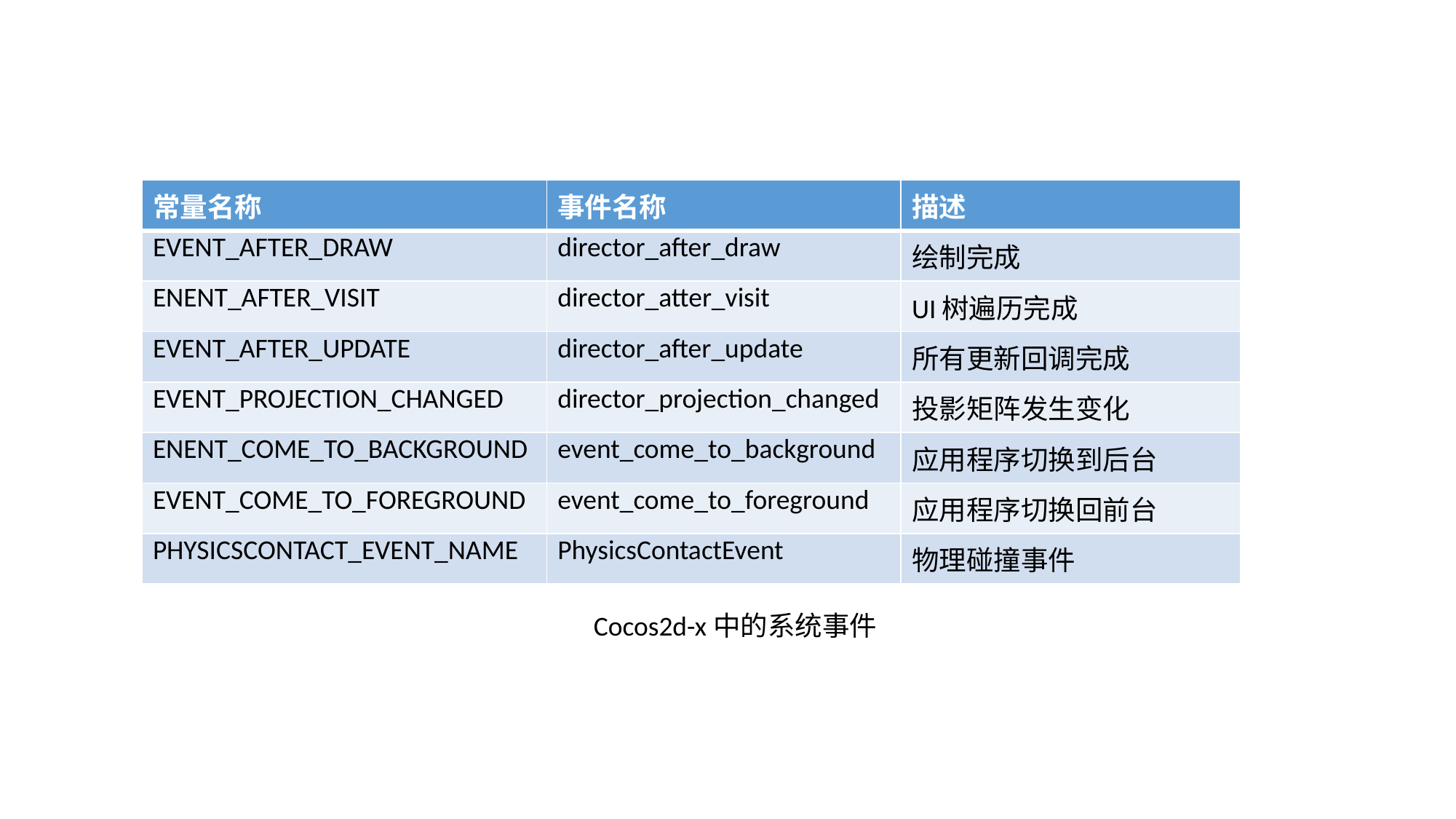

| 常量名称 | 事件名称 | 描述 |
| --- | --- | --- |
| EVENT\_AFTER\_DRAW | director\_after\_draw | 绘制完成 |
| ENENT\_AFTER\_VISIT | director\_atter\_visit | UI树遍历完成 |
| EVENT\_AFTER\_UPDATE | director\_after\_update | 所有更新回调完成 |
| EVENT\_PROJECTION\_CHANGED | director\_projection\_changed | 投影矩阵发生变化 |
| ENENT\_COME\_TO\_BACKGROUND | event\_come\_to\_background | 应用程序切换到后台 |
| EVENT\_COME\_TO\_FOREGROUND | event\_come\_to\_foreground | 应用程序切换回前台 |
| PHYSICSCONTACT\_EVENT\_NAME | PhysicsContactEvent | 物理碰撞事件 |
Cocos2d-x中的系统事件